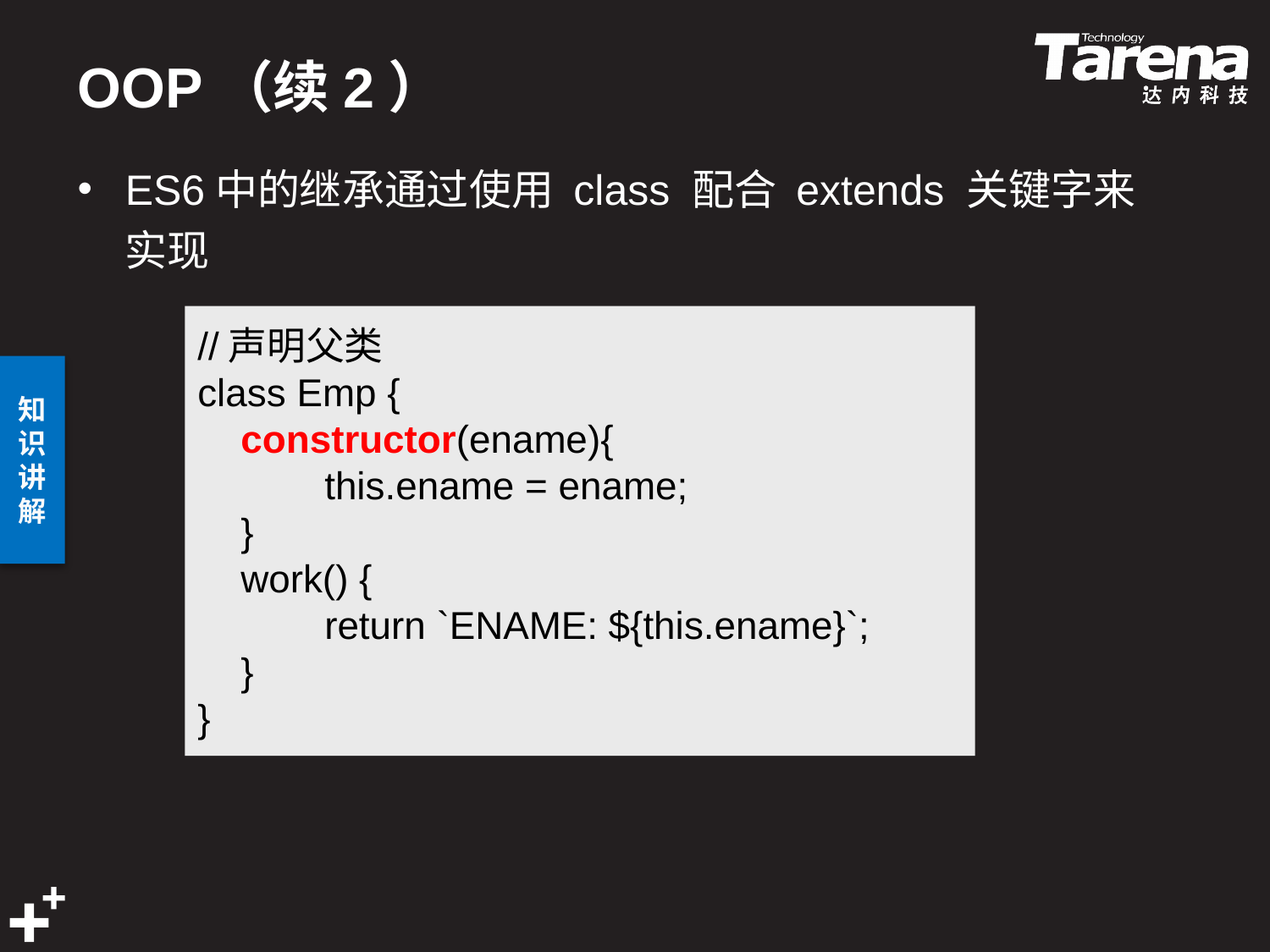

# OOP（续2）
ES6中的继承通过使用 class 配合 extends 关键字来实现
//声明父类
class Emp {
    constructor(ename){
        	this.ename = ename;
    }
    work() {
	return `ENAME: ${this.ename}`;
    }
}